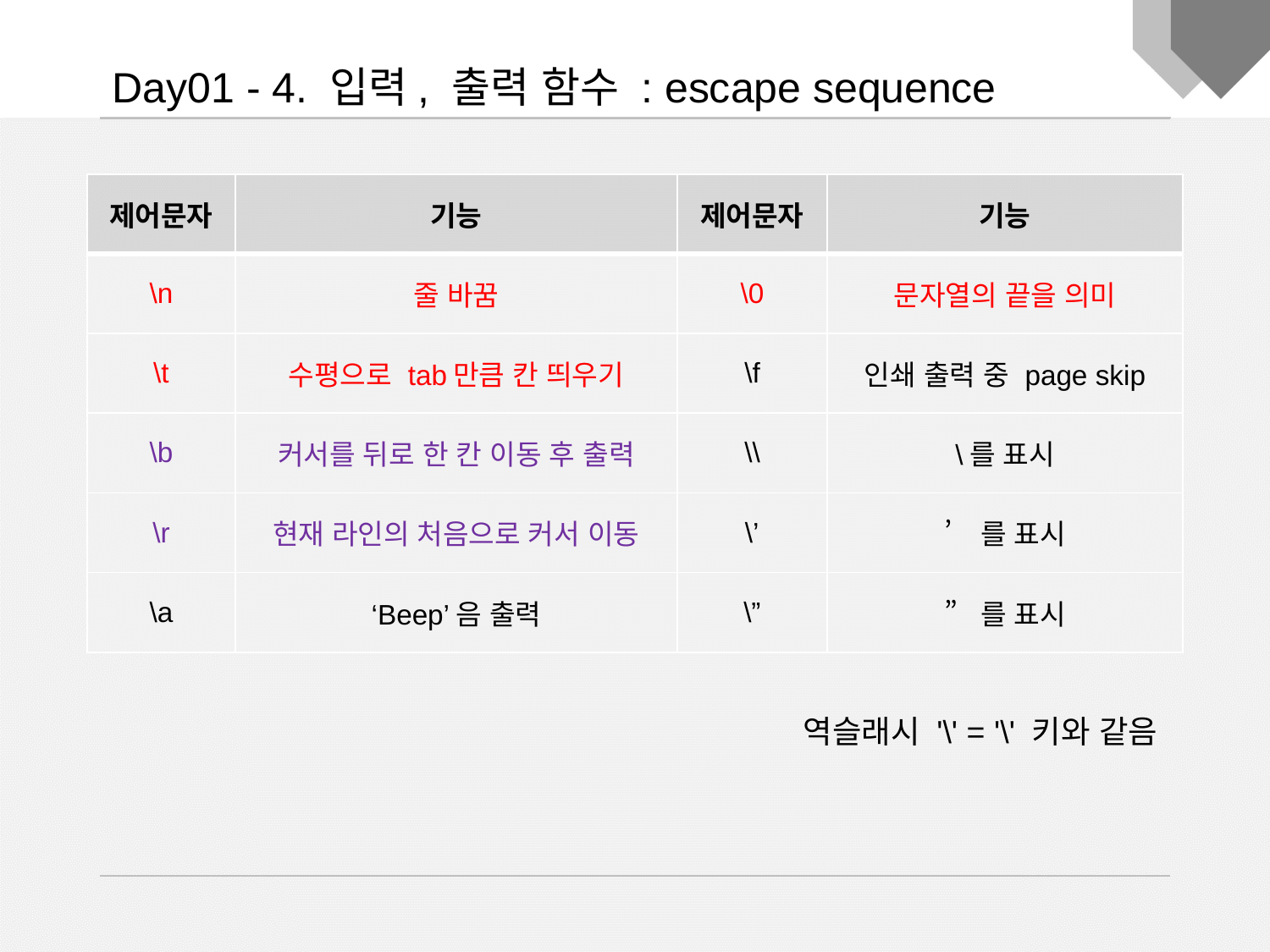

Day01 - 4. 입력, 출력 함수 : escape sequence
| 제어문자 | 기능 | 제어문자 | 기능 |
| --- | --- | --- | --- |
| \n | 줄 바꿈 | \0 | 문자열의 끝을 의미 |
| \t | 수평으로 tab만큼 칸 띄우기 | \f | 인쇄 출력 중 page skip |
| \b | 커서를 뒤로 한 칸 이동 후 출력 | \\ | \를 표시 |
| \r | 현재 라인의 처음으로 커서 이동 | \’ | ’를 표시 |
| \a | ‘Beep’음 출력 | \” | ”를 표시 |
역슬래시 '\' = '\' 키와 같음